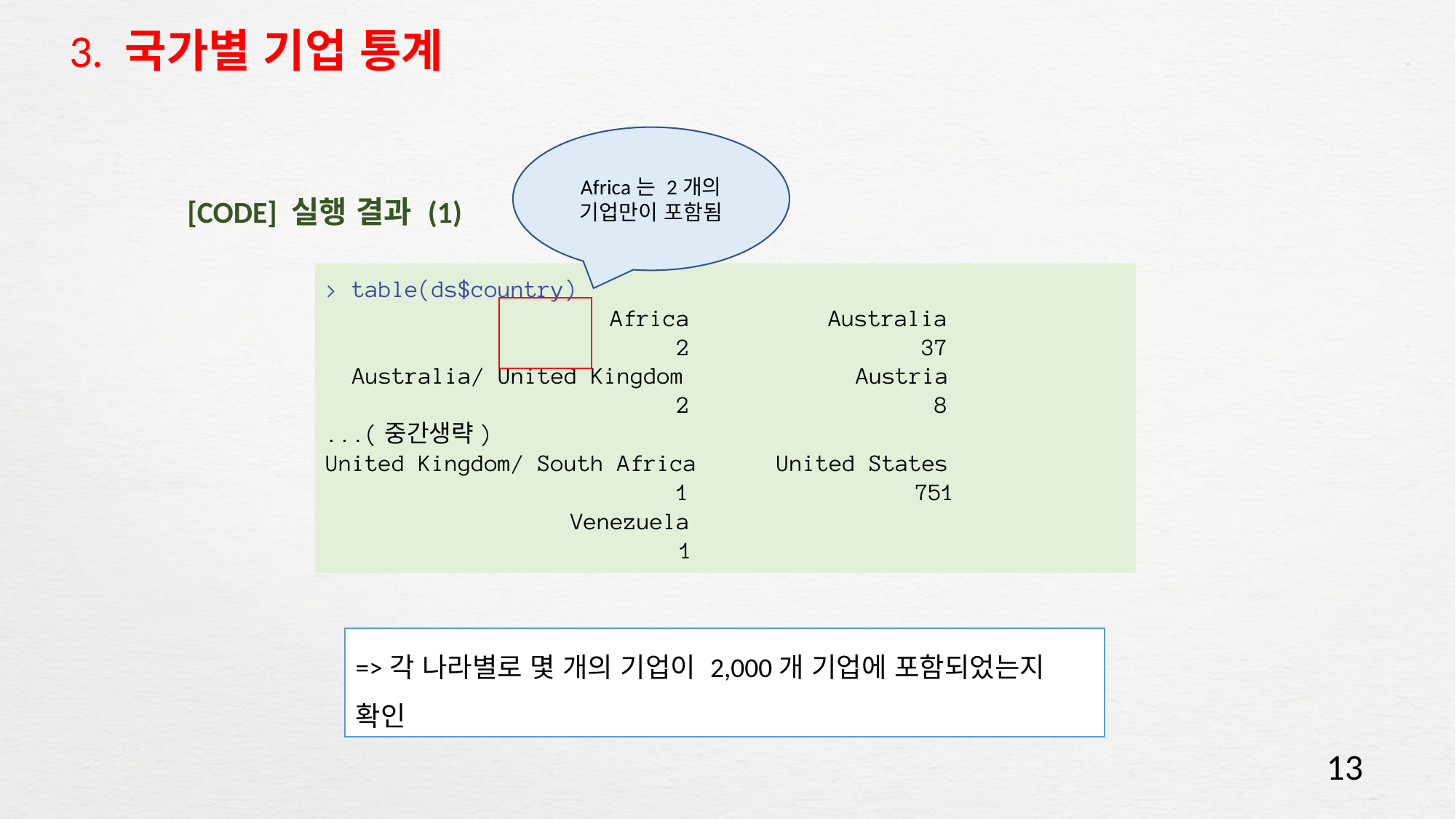

# 3. 국가별 기업 통계
Africa는 2개의 기업만이 포함됨
[CODE] 실행 결과 (1)

> table(ds$country)
 		     Africa 	     Australia
   		          2 	            37
  Australia/ United Kingdom             Austria
		          2 	             8
...(중간생략)
United Kingdom/ South Africa      United States
		          1                 751
		  Venezuela
			  1

=>각 나라별로 몇 개의 기업이 2,000개 기업에 포함되었는지 확인
13
13